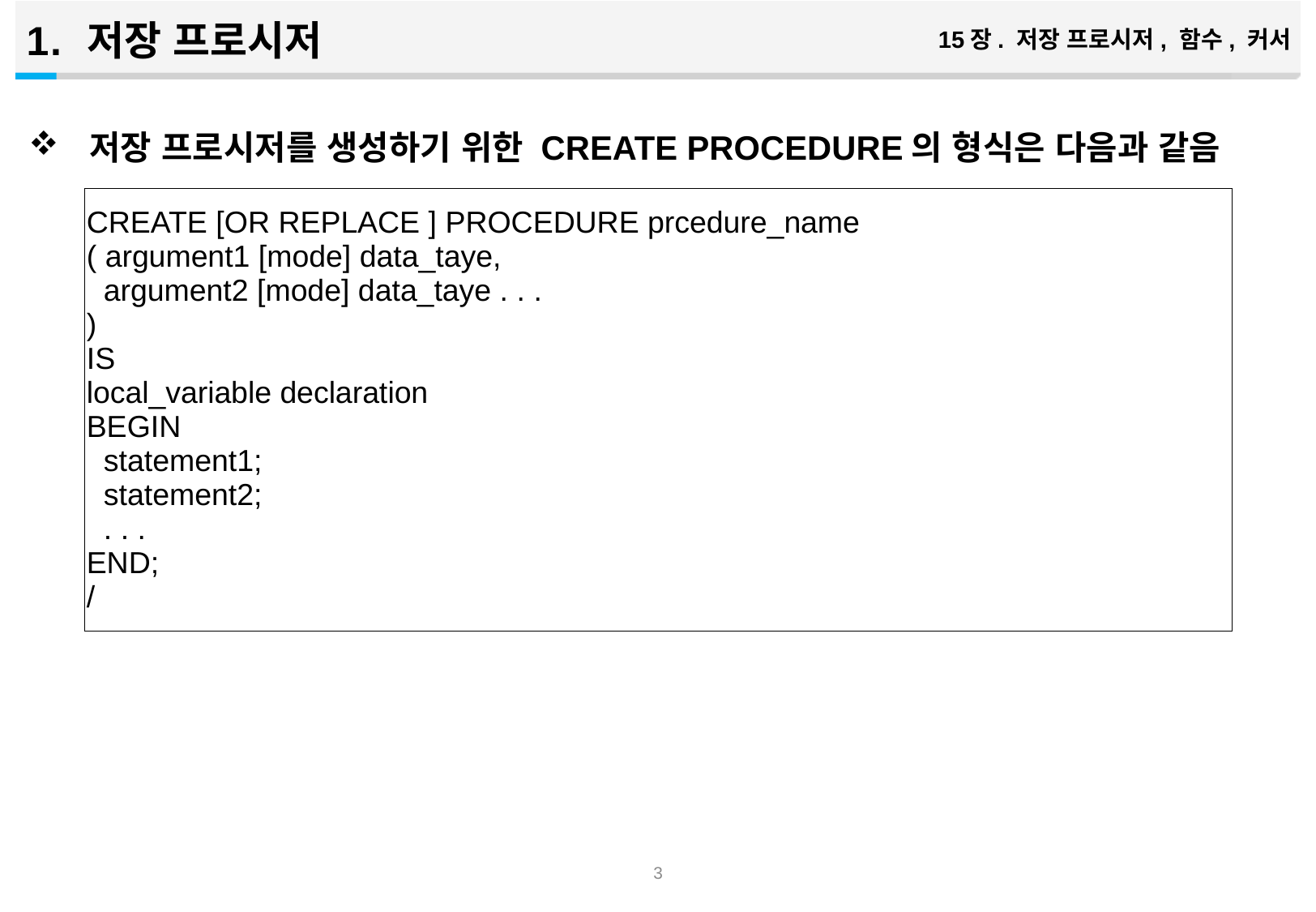

저장 프로시저
15장. 저장 프로시저, 함수, 커서
저장 프로시저를 생성하기 위한 CREATE PROCEDURE의 형식은 다음과 같음
| CREATE [OR REPLACE ] PROCEDURE prcedure\_name ( argument1 [mode] data\_taye, argument2 [mode] data\_taye . . . ) IS local\_variable declaration BEGIN statement1; statement2; . . . END; / |
| --- |
3